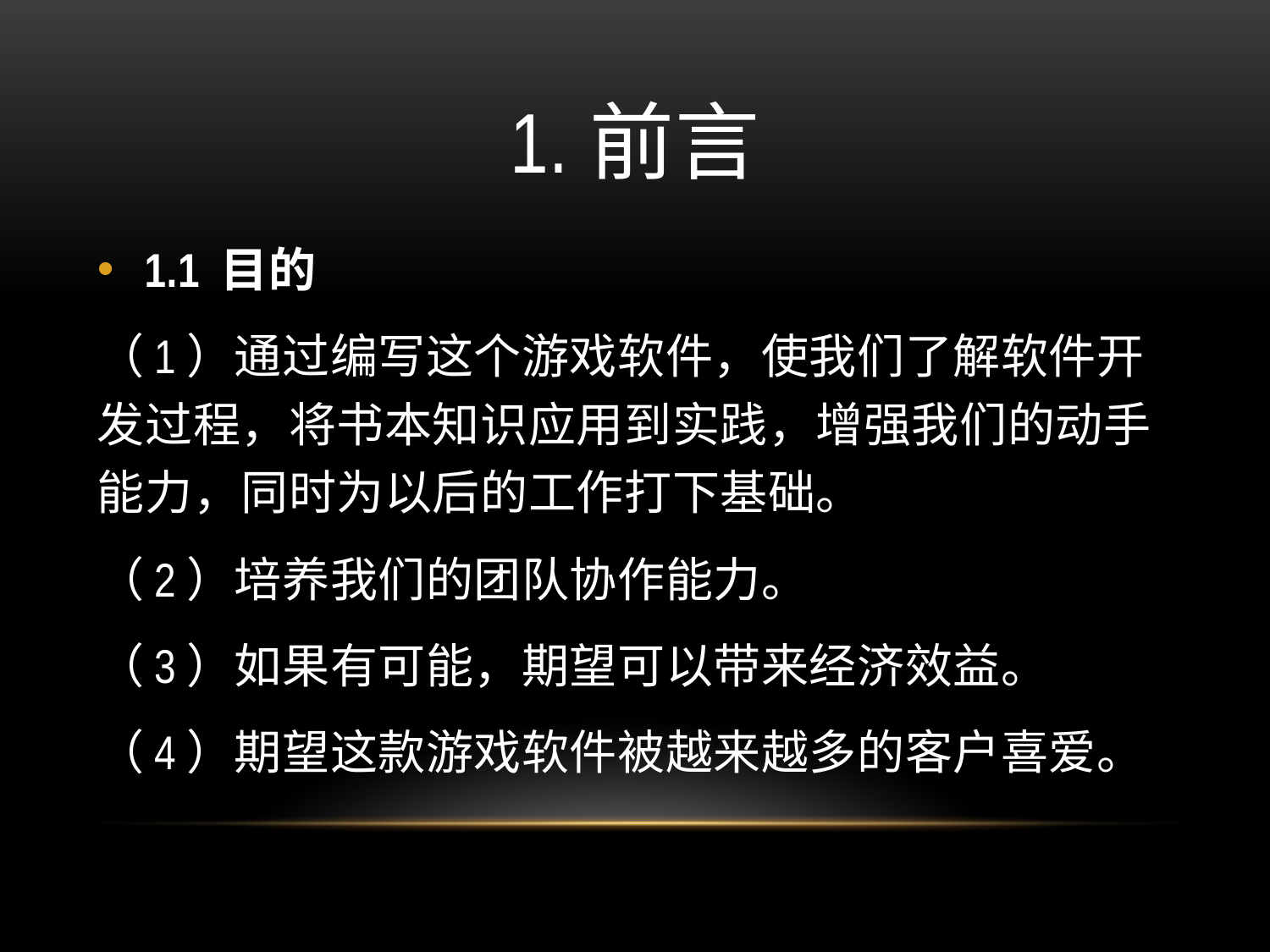

# 1.前言
1.1 目的
（1）通过编写这个游戏软件，使我们了解软件开发过程，将书本知识应用到实践，增强我们的动手能力，同时为以后的工作打下基础。
（2）培养我们的团队协作能力。
（3）如果有可能，期望可以带来经济效益。
（4）期望这款游戏软件被越来越多的客户喜爱。